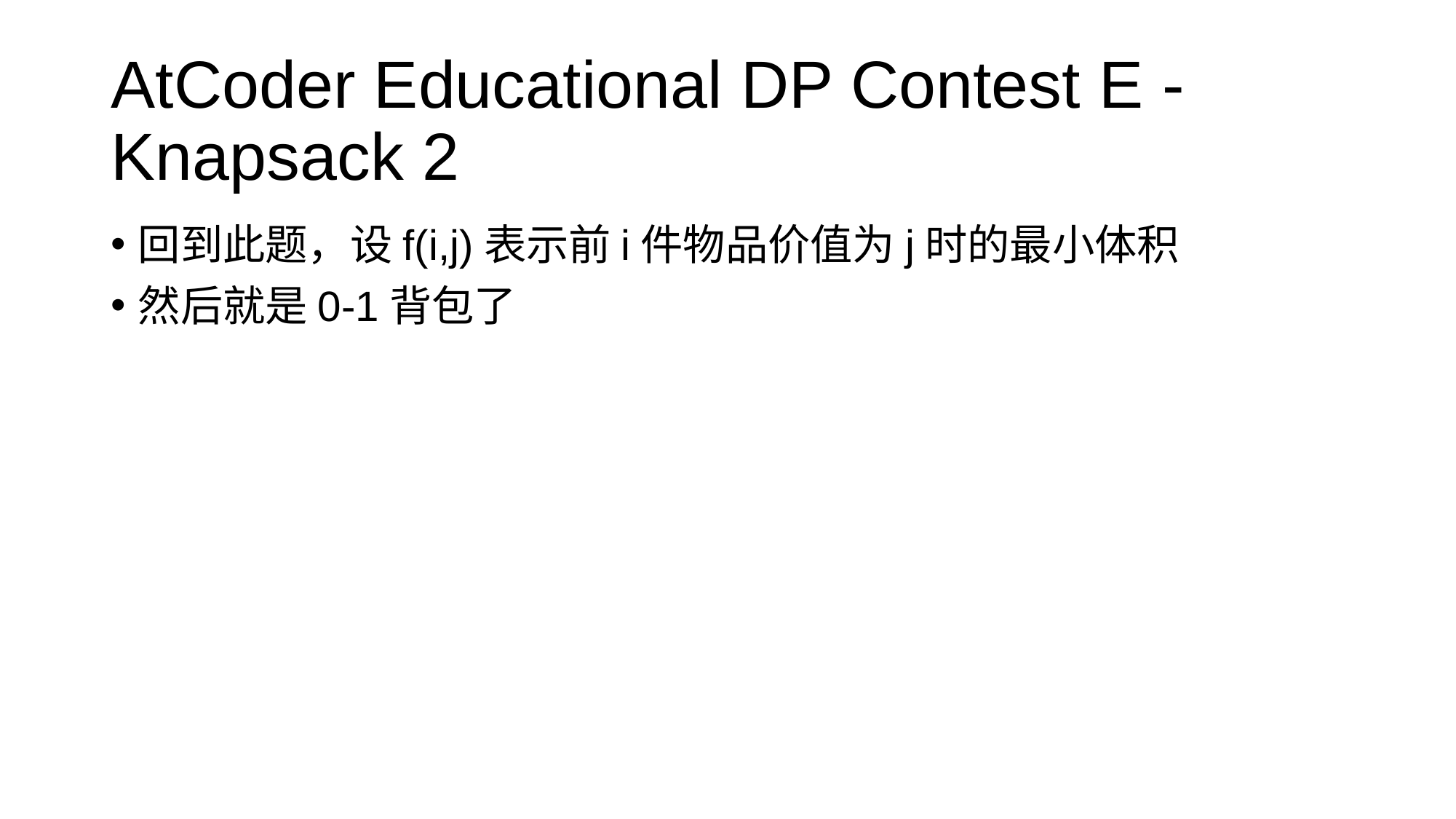

# AtCoder Educational DP Contest E - Knapsack 2
回到此题，设f(i,j)表示前i件物品价值为j时的最小体积
然后就是0-1背包了